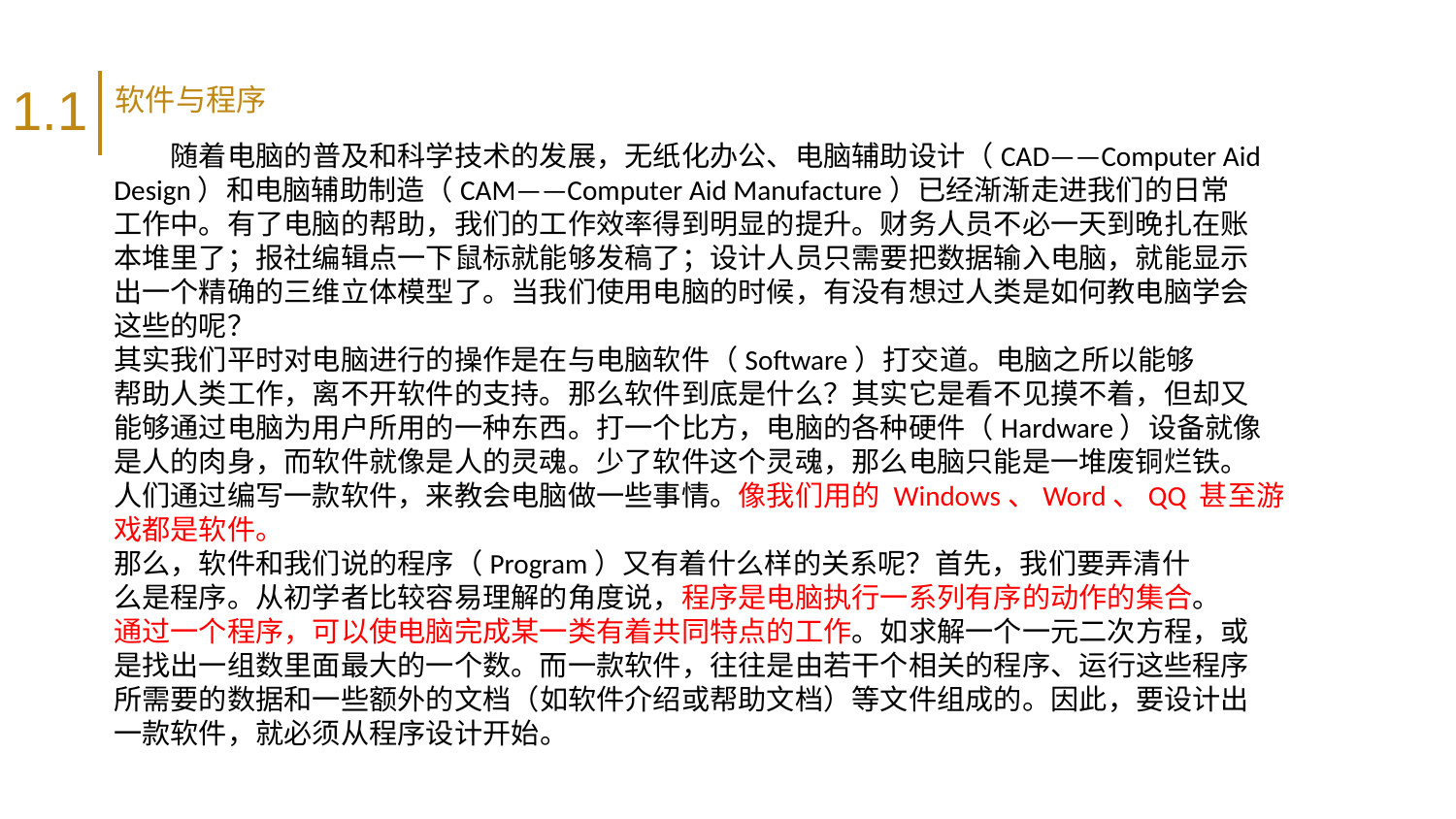

1.1

软件与程序

　　随着电脑的普及和科学技术的发展，无纸化办公、电脑辅助设计（CAD——Computer Aid
Design）和电脑辅助制造（CAM——Computer Aid Manufacture）已经渐渐走进我们的日常
工作中。有了电脑的帮助，我们的工作效率得到明显的提升。财务人员不必一天到晚扎在账
本堆里了；报社编辑点一下鼠标就能够发稿了；设计人员只需要把数据输入电脑，就能显示
出一个精确的三维立体模型了。当我们使用电脑的时候，有没有想过人类是如何教电脑学会
这些的呢？
其实我们平时对电脑进行的操作是在与电脑软件（Software）打交道。电脑之所以能够
帮助人类工作，离不开软件的支持。那么软件到底是什么？其实它是看不见摸不着，但却又
能够通过电脑为用户所用的一种东西。打一个比方，电脑的各种硬件（Hardware）设备就像
是人的肉身，而软件就像是人的灵魂。少了软件这个灵魂，那么电脑只能是一堆废铜烂铁。
人们通过编写一款软件，来教会电脑做一些事情。像我们用的 Windows、Word、QQ 甚至游
戏都是软件。
那么，软件和我们说的程序（Program）又有着什么样的关系呢？首先，我们要弄清什
么是程序。从初学者比较容易理解的角度说，程序是电脑执行一系列有序的动作的集合。
通过一个程序，可以使电脑完成某一类有着共同特点的工作。如求解一个一元二次方程，或
是找出一组数里面最大的一个数。而一款软件，往往是由若干个相关的程序、运行这些程序
所需要的数据和一些额外的文档（如软件介绍或帮助文档）等文件组成的。因此，要设计出
一款软件，就必须从程序设计开始。

### Chart

| Category |
|---|